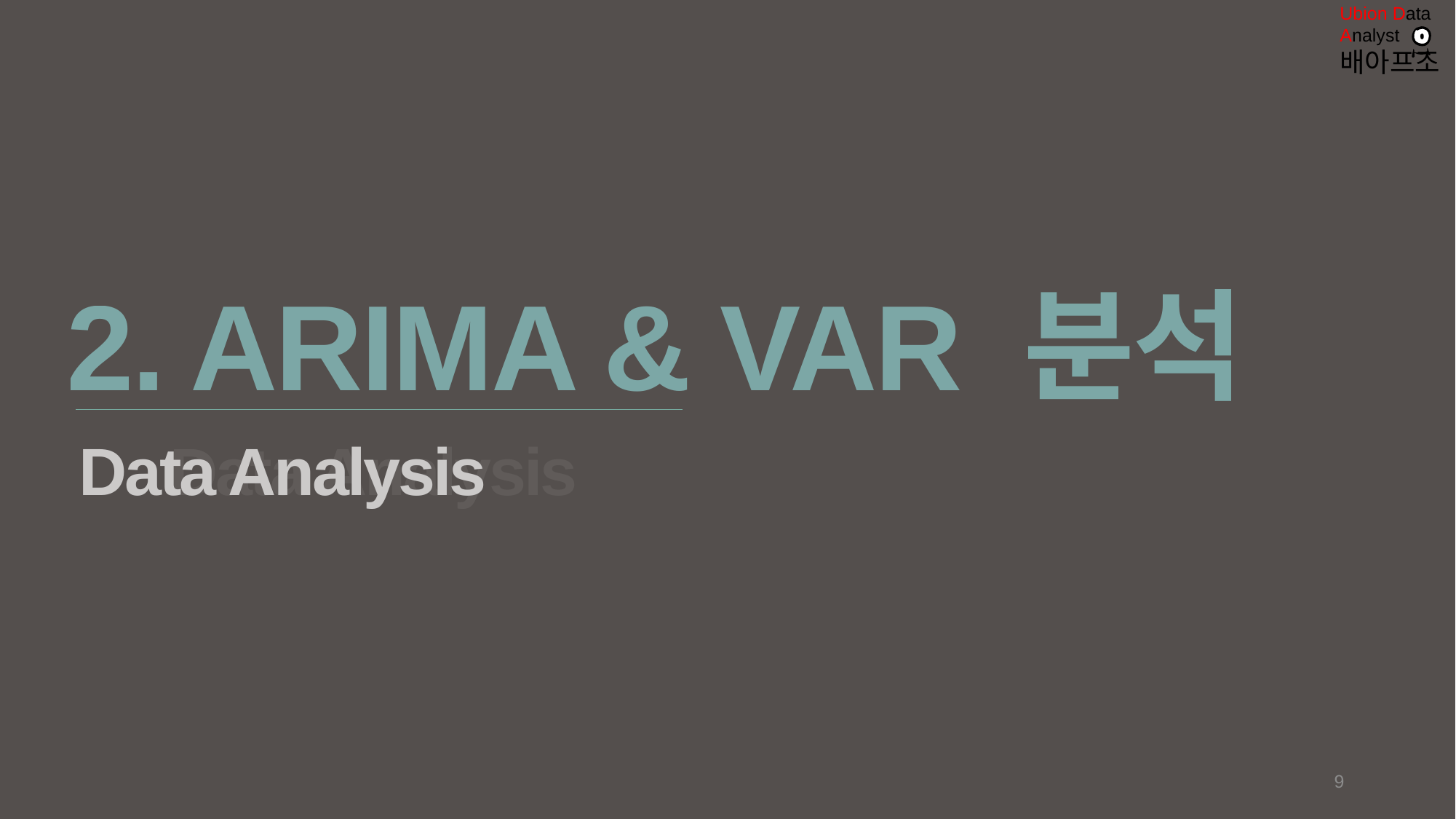

2. ARIMA & VAR 분석
Data Analysis
Data Analysis
9